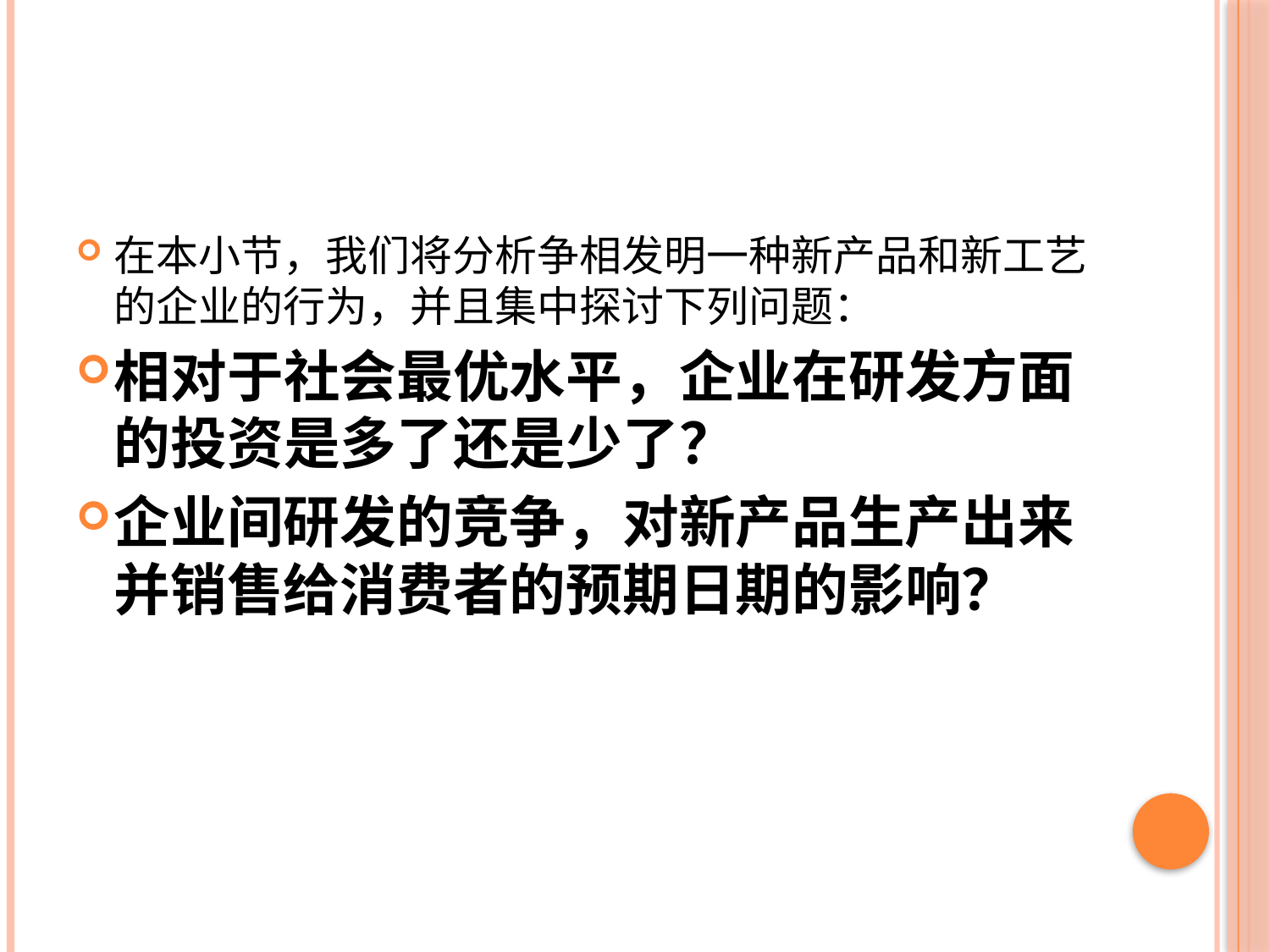

#
在本小节，我们将分析争相发明一种新产品和新工艺的企业的行为，并且集中探讨下列问题：
相对于社会最优水平，企业在研发方面的投资是多了还是少了？
企业间研发的竞争，对新产品生产出来并销售给消费者的预期日期的影响？